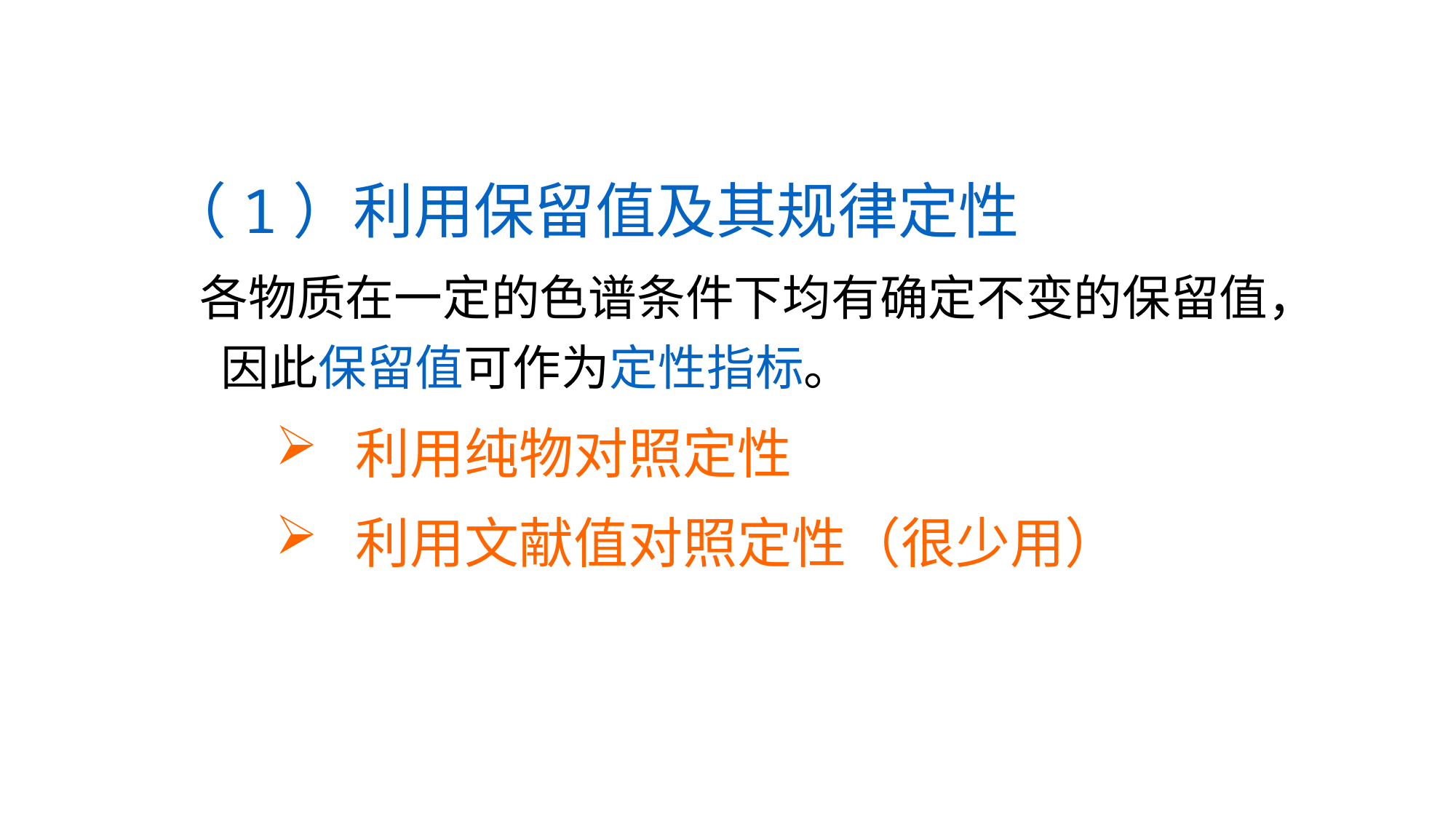

（1）利用保留值及其规律定性
  各物质在一定的色谱条件下均有确定不变的保留值，因此保留值可作为定性指标。
 利用纯物对照定性
 利用文献值对照定性（很少用）